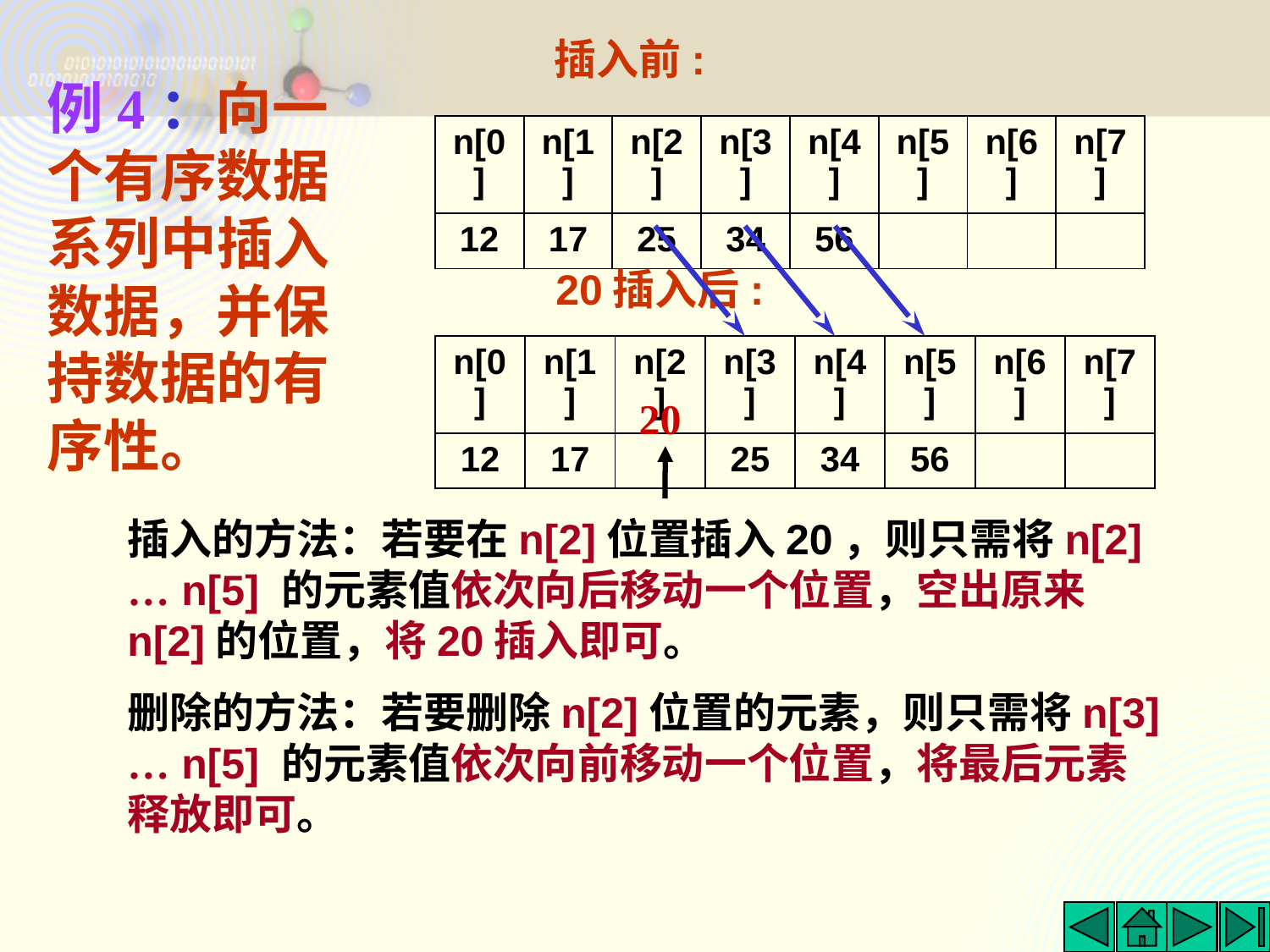

插入前:
例4：向一个有序数据系列中插入数据，并保持数据的有序性。
| n[0] | n[1] | n[2] | n[3] | n[4] | n[5] | n[6] | n[7] |
| --- | --- | --- | --- | --- | --- | --- | --- |
| 12 | 17 | 25 | 34 | 56 |  |  |  |

20插入后:
| n[0] | n[1] | n[2] | n[3] | n[4] | n[5] | n[6] | n[7] |
| --- | --- | --- | --- | --- | --- | --- | --- |
| 12 | 17 |  | 25 | 34 | 56 |  |  |
20

插入的方法：若要在n[2]位置插入20，则只需将n[2] … n[5] 的元素值依次向后移动一个位置，空出原来n[2]的位置，将20插入即可。
删除的方法：若要删除n[2]位置的元素，则只需将n[3] … n[5] 的元素值依次向前移动一个位置，将最后元素释放即可。